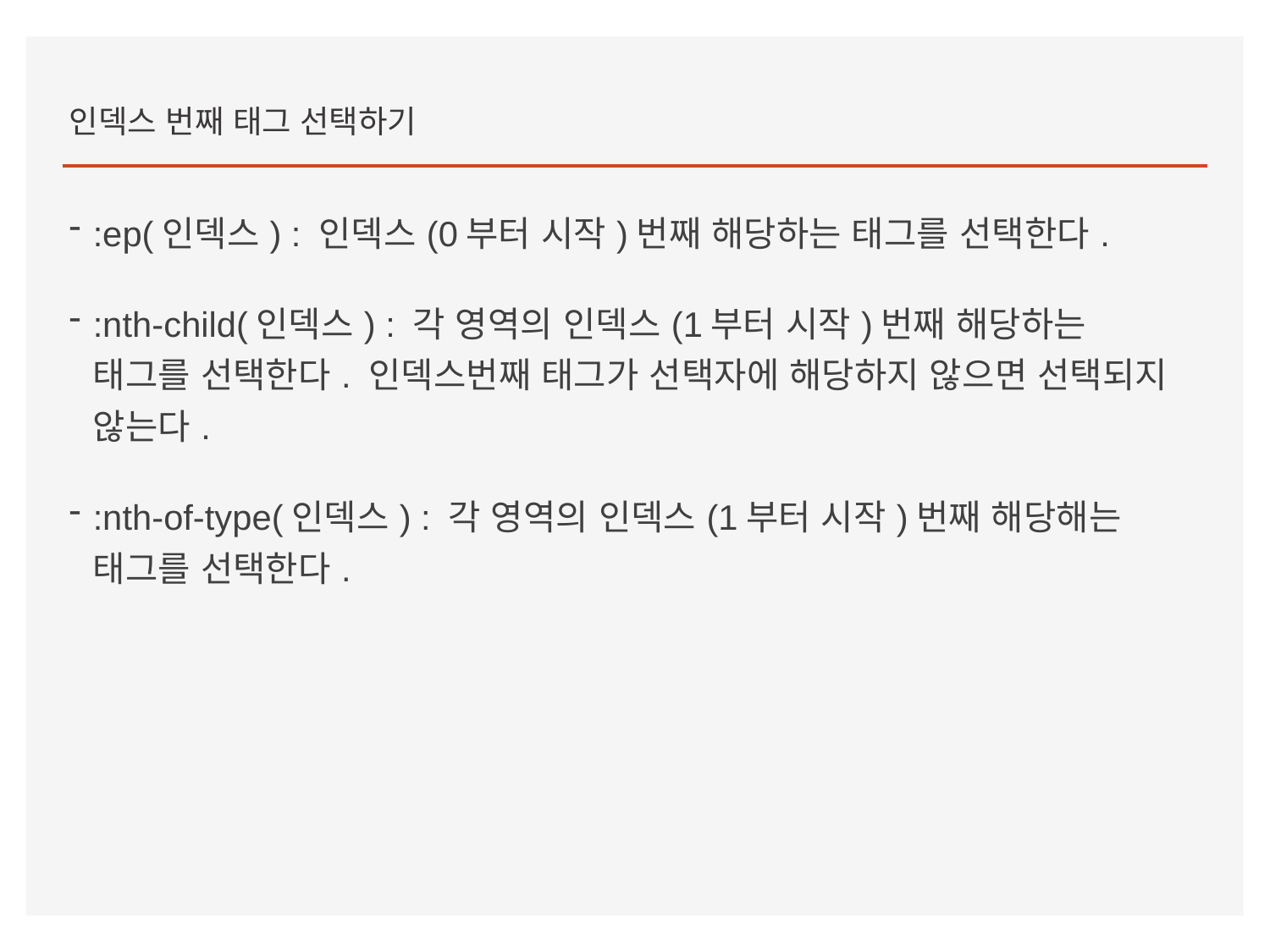

인덱스 번째 태그 선택하기
:ep(인덱스) : 인덱스(0부터 시작)번째 해당하는 태그를 선택한다.
:nth-child(인덱스) : 각 영역의 인덱스(1부터 시작)번째 해당하는 태그를 선택한다. 인덱스번째 태그가 선택자에 해당하지 않으면 선택되지 않는다.
:nth-of-type(인덱스) : 각 영역의 인덱스(1부터 시작)번째 해당해는 태그를 선택한다.